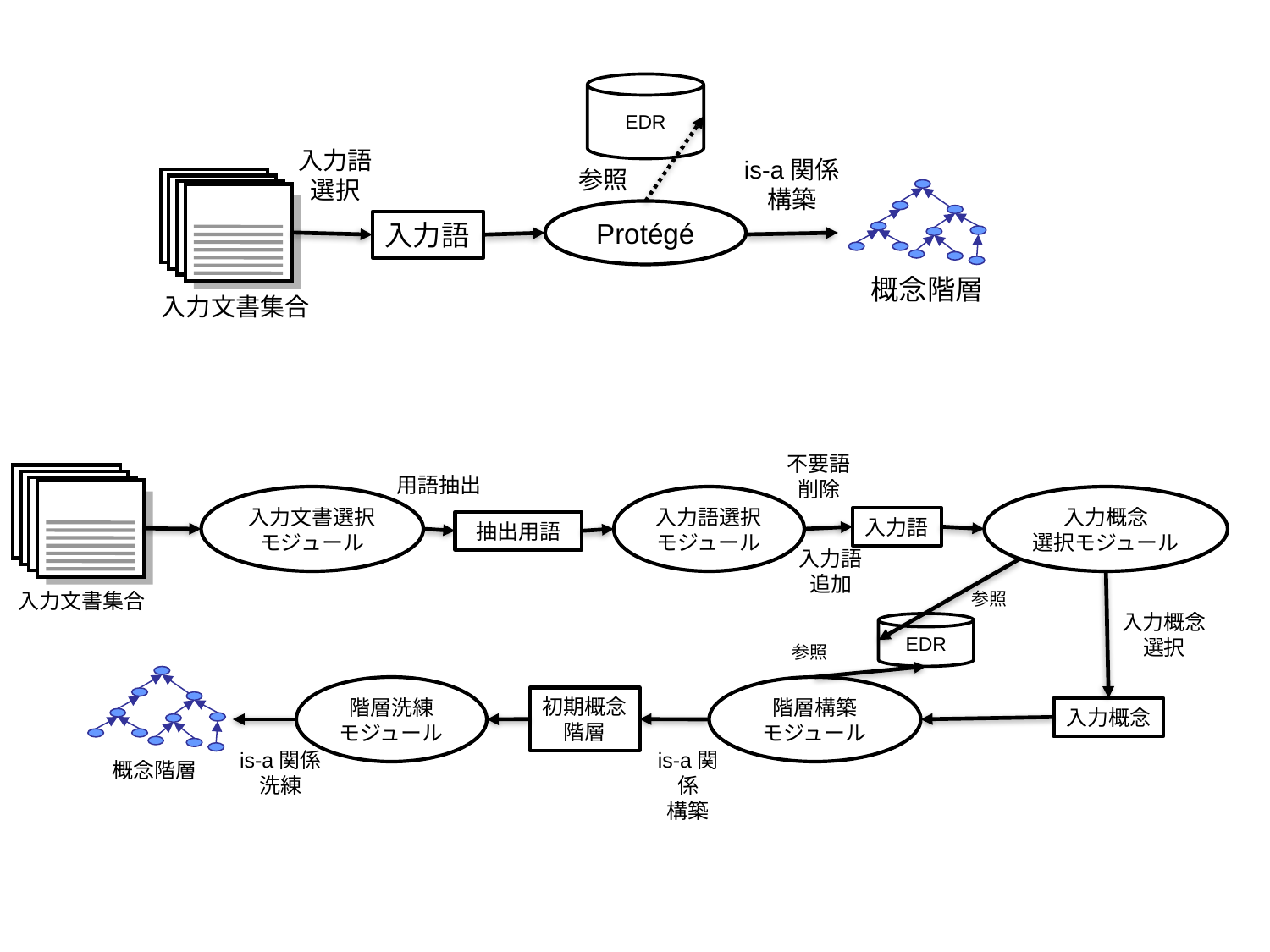

EDR
入力語
選択
is-a関係
構築
参照

Protégé
入力語
概念階層
入力文書集合
不要語
削除

用語抽出
入力文書選択
モジュール
入力語選択
モジュール
入力概念
選択モジュール
入力語
抽出用語
入力語
追加
入力文書集合
参照
入力概念
選択
EDR
参照

階層洗練
モジュール
階層構築
モジュール
初期概念
階層
入力概念
is-a関係
洗練
is-a関係
構築
概念階層